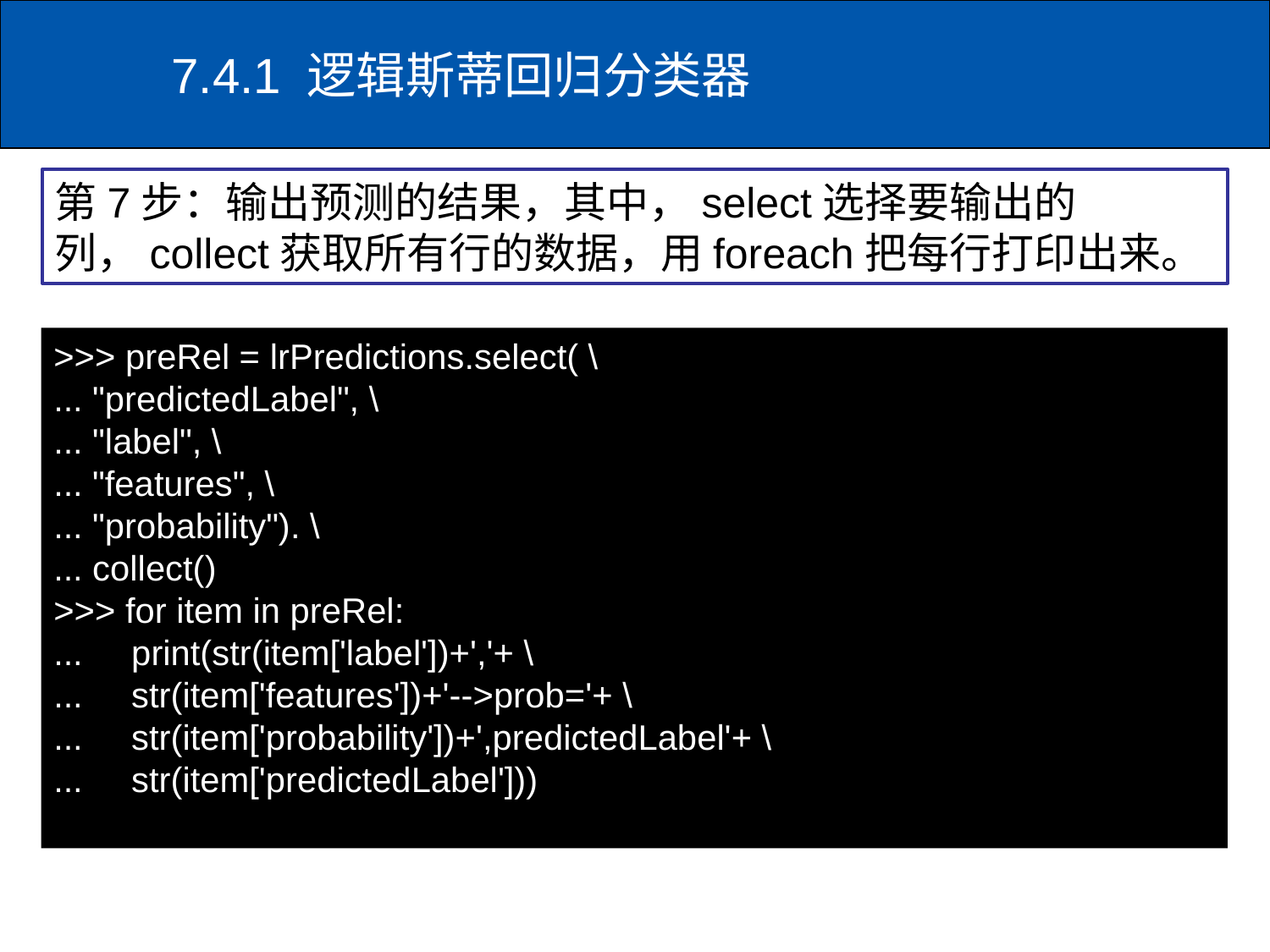

# 7.4.1 逻辑斯蒂回归分类器
第7步：输出预测的结果，其中，select选择要输出的列，collect获取所有行的数据，用foreach把每行打印出来。
>>> preRel = lrPredictions.select( \
... "predictedLabel", \
... "label", \
... "features", \
... "probability"). \
... collect()
>>> for item in preRel:
...     print(str(item['label'])+','+ \
...     str(item['features'])+'-->prob='+ \
...     str(item['probability'])+',predictedLabel'+ \
...     str(item['predictedLabel']))